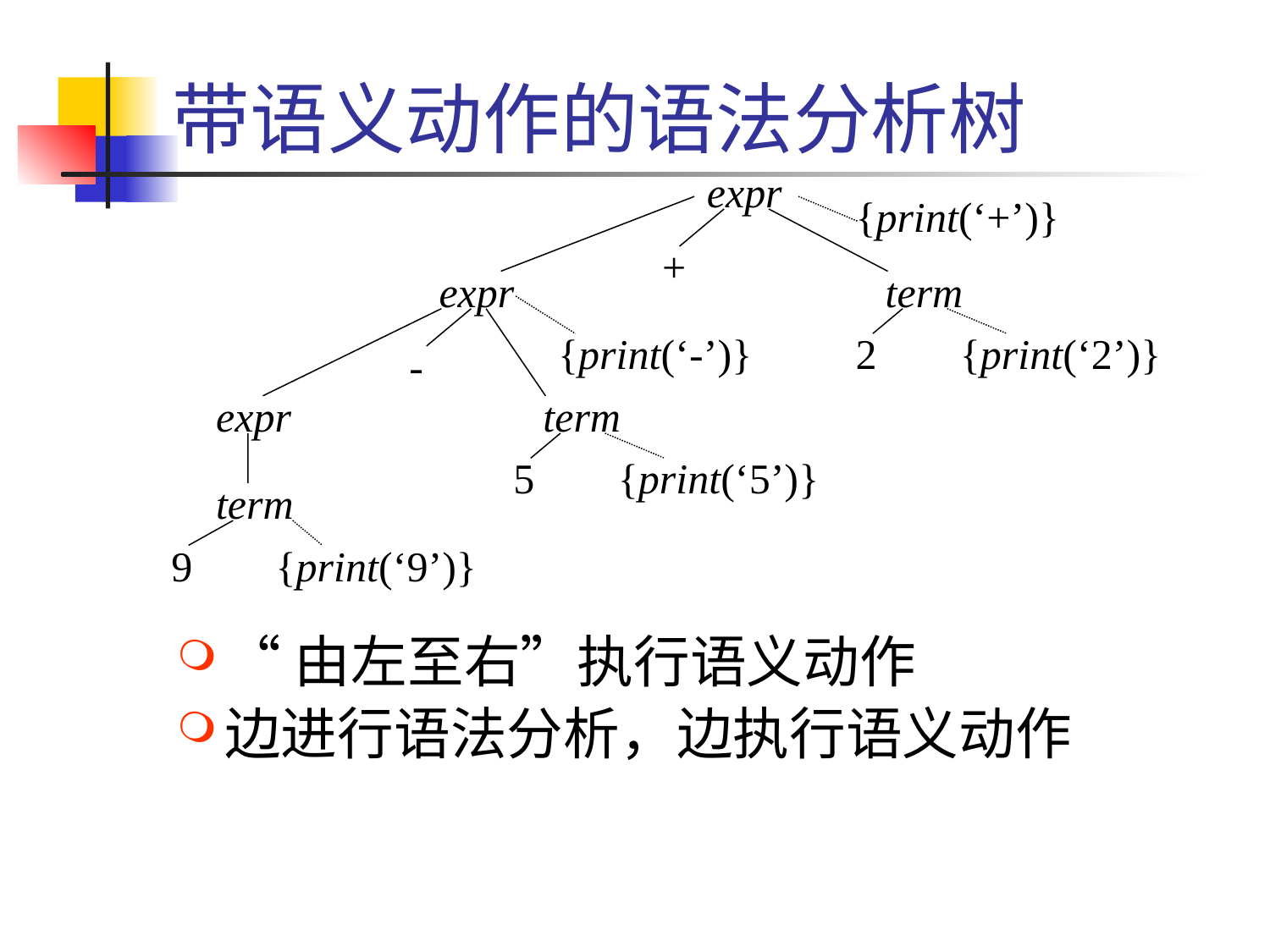

# 带语义动作的语法分析树
expr
{print(‘+’)}

+
expr
term

{print(‘-’)}
2
{print(‘2’)}
-
expr
term

5
{print(‘5’)}
term

9
{print(‘9’)}
“由左至右”执行语义动作
边进行语法分析，边执行语义动作